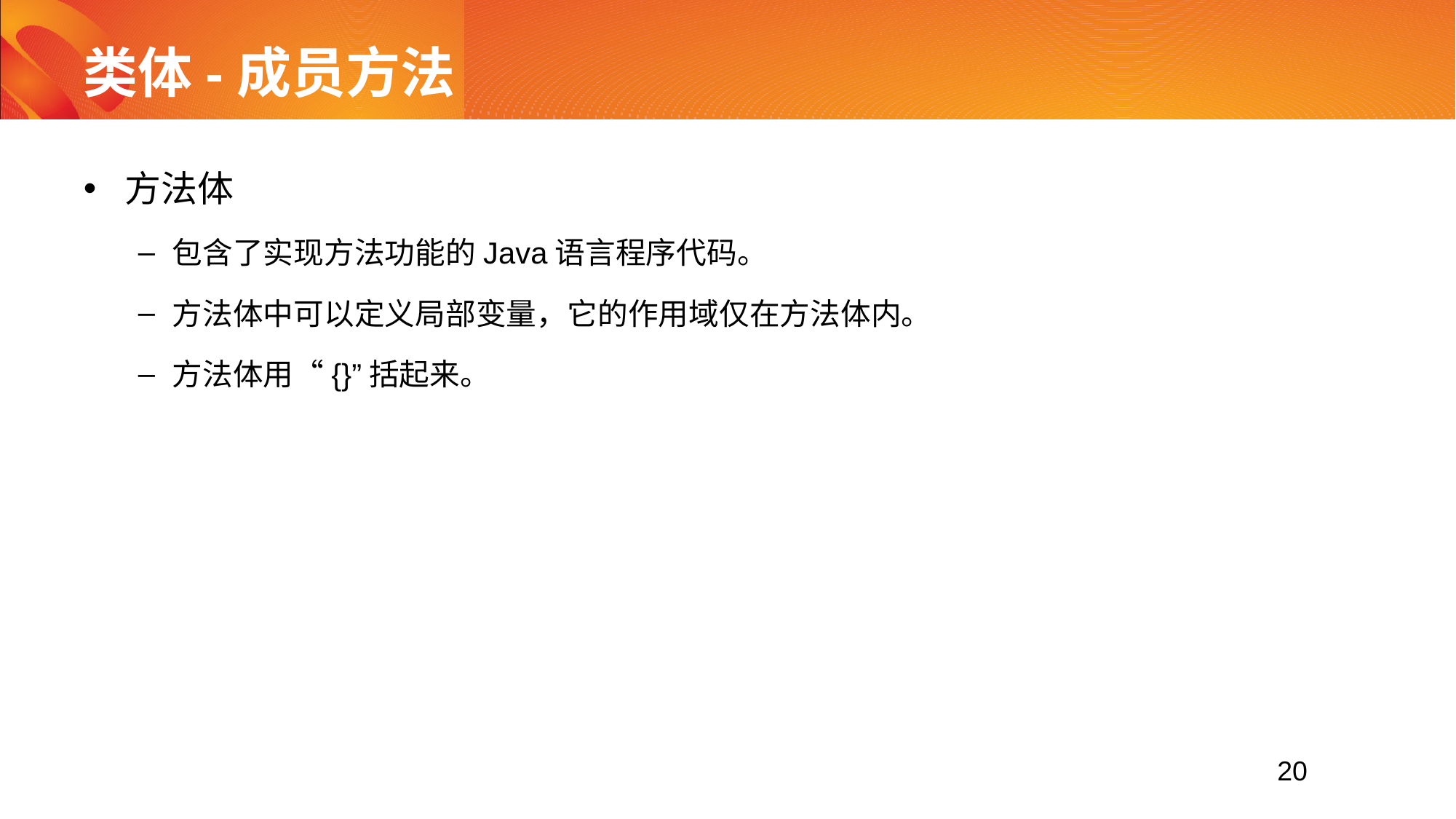

# 类体-成员方法
方法体
包含了实现方法功能的Java语言程序代码。
方法体中可以定义局部变量，它的作用域仅在方法体内。
方法体用“{}”括起来。